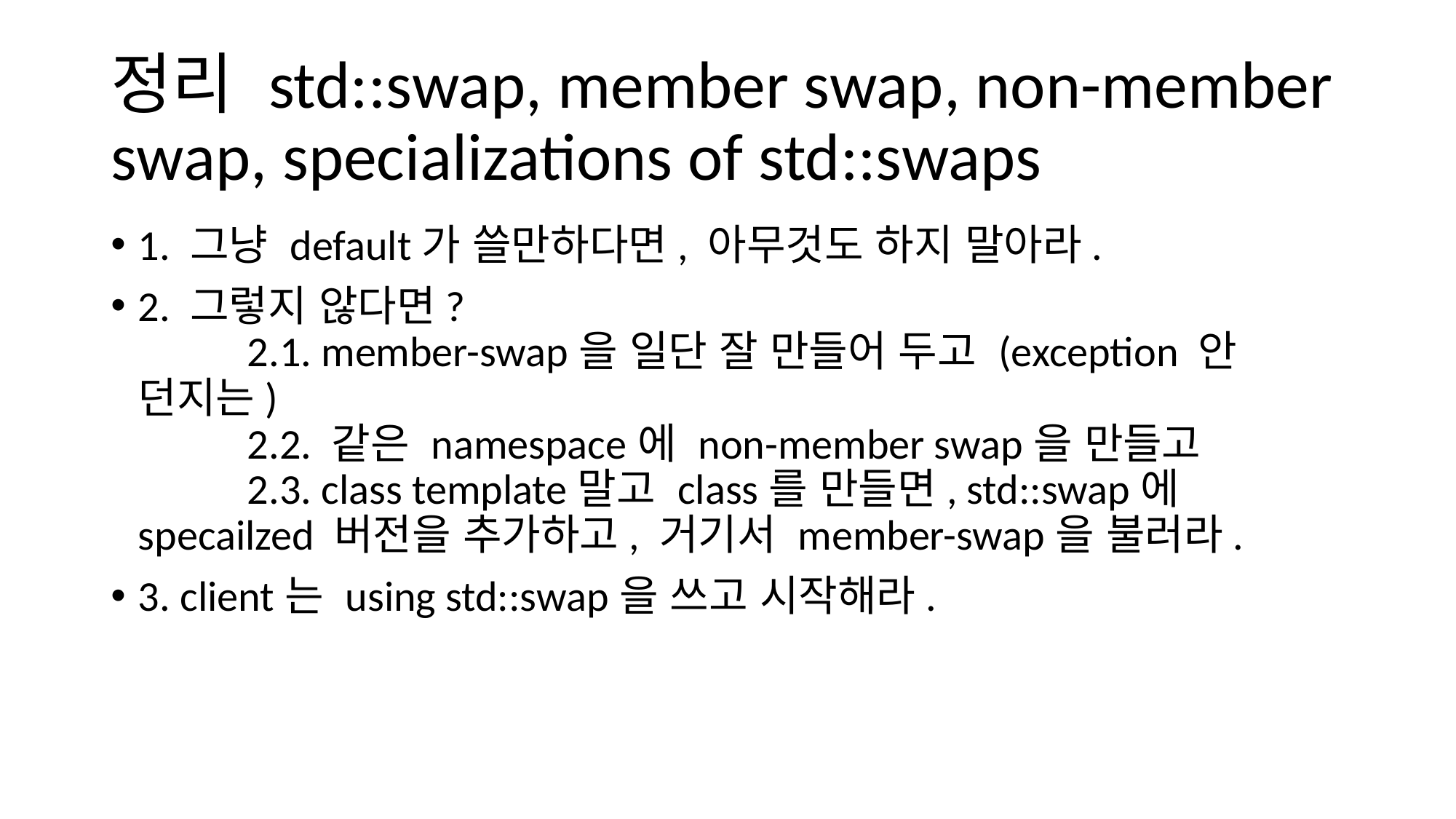

# 정리 std::swap, member swap, non-member swap, specializations of std::swaps
1. 그냥 default가 쓸만하다면, 아무것도 하지 말아라.
2. 그렇지 않다면?
	2.1. member-swap을 일단 잘 만들어 두고 (exception 안 던지는)
	2.2. 같은 namespace에 non-member swap을 만들고
	2.3. class template말고 class를 만들면, std::swap에 specailzed 버전을 추가하고, 거기서 member-swap을 불러라.
3. client는 using std::swap을 쓰고 시작해라.